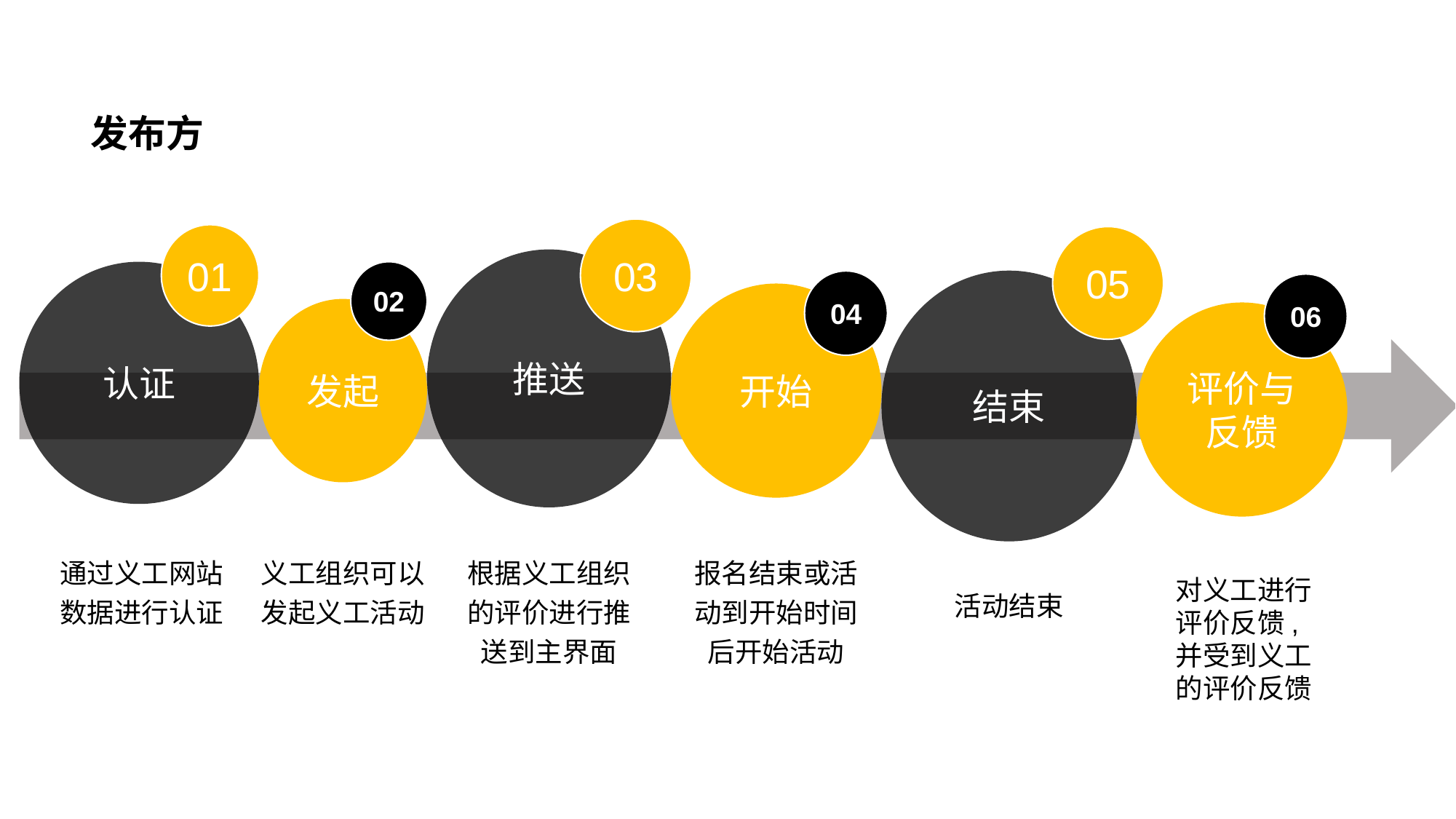

发布方
03
01
05
推送
认证
02
结束
04
06
开始
发起
评价与反馈

义工组织可以发起义工活动
报名结束或活动到开始时间后开始活动
通过义工网站数据进行认证
根据义工组织的评价进行推送到主界面
对义工进行评价反馈, 并受到义工的评价反馈
活动结束